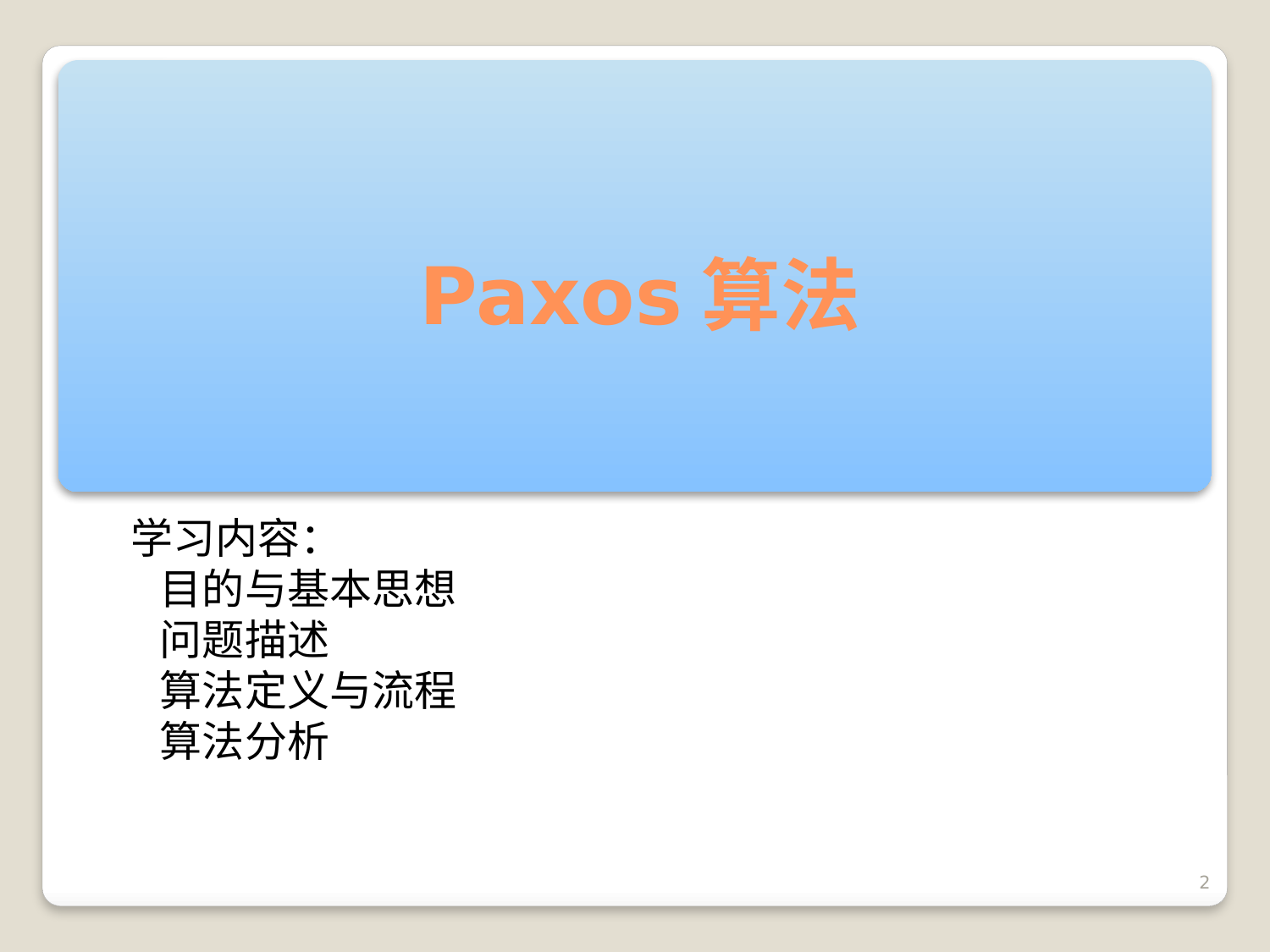

# Paxos算法
学习内容：
  目的与基本思想
  问题描述
  算法定义与流程
  算法分析
2